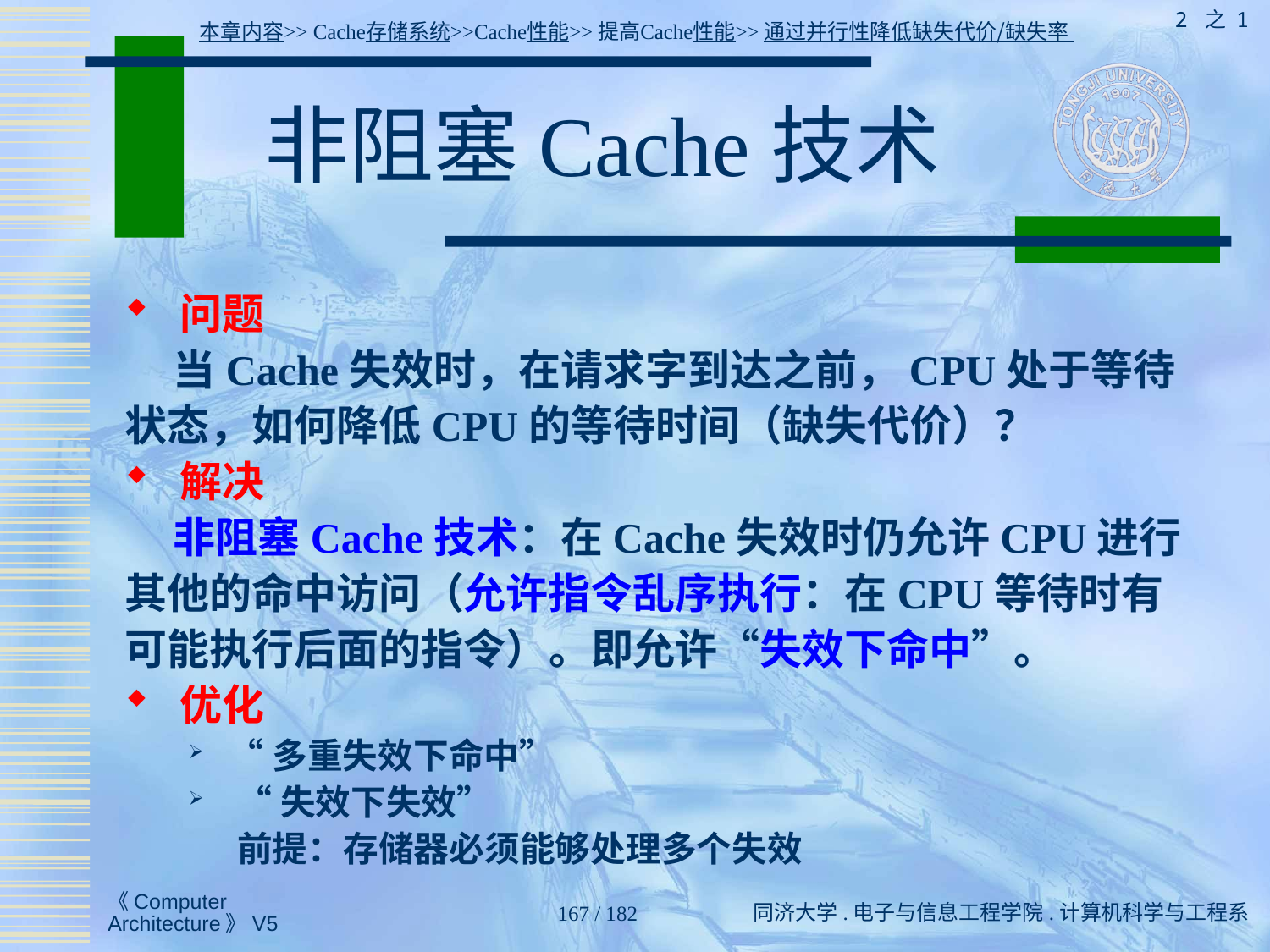

2 之 1
本章内容>> Cache存储系统>>Cache性能>>提高Cache性能>>通过并行性降低缺失代价/缺失率
# 非阻塞Cache技术
  问题
    当Cache失效时，在请求字到达之前，CPU处于等待状态，如何降低CPU的等待时间（缺失代价）？
  解决
    非阻塞Cache技术：在Cache失效时仍允许CPU进行其他的命中访问（允许指令乱序执行：在CPU等待时有可能执行后面的指令）。即允许“失效下命中”。
  优化
“多重失效下命中”
 “失效下失效”
     前提：存储器必须能够处理多个失效